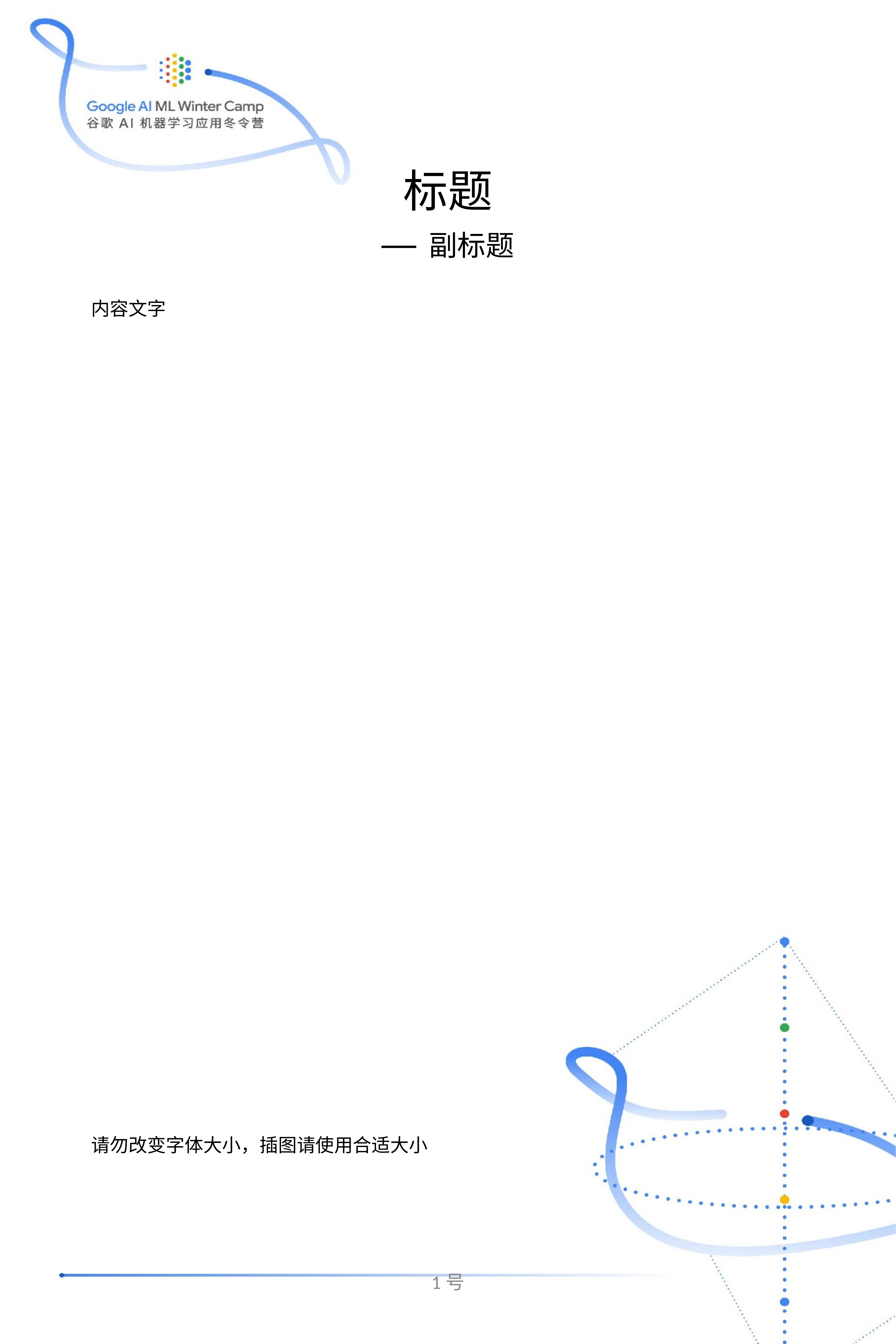

# 标题 — 副标题
内容文字

请勿改变字体大小，插图请使用合适大小
1号